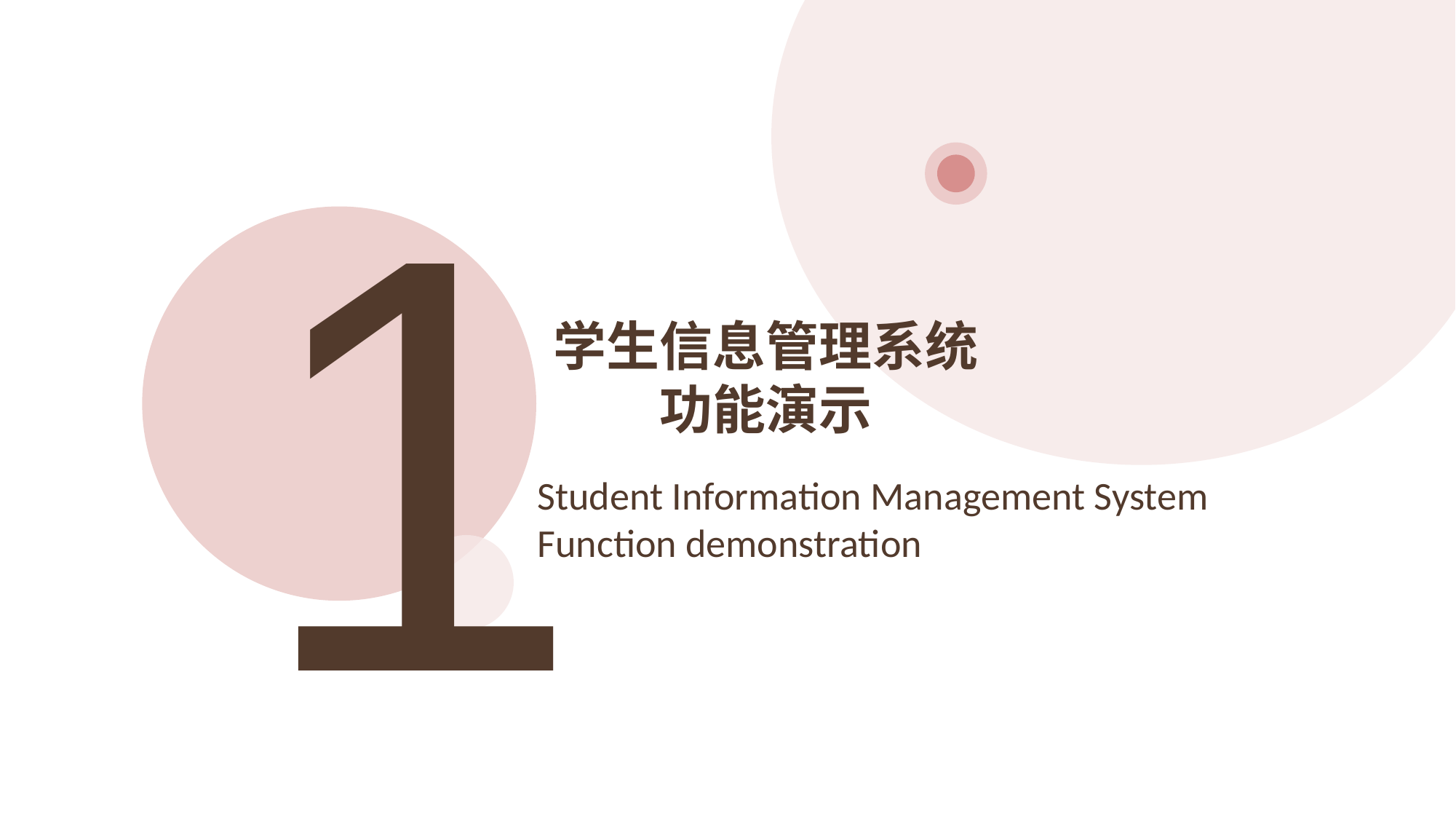

1
学生信息管理系统
功能演示
Student Information Management System
Function demonstration